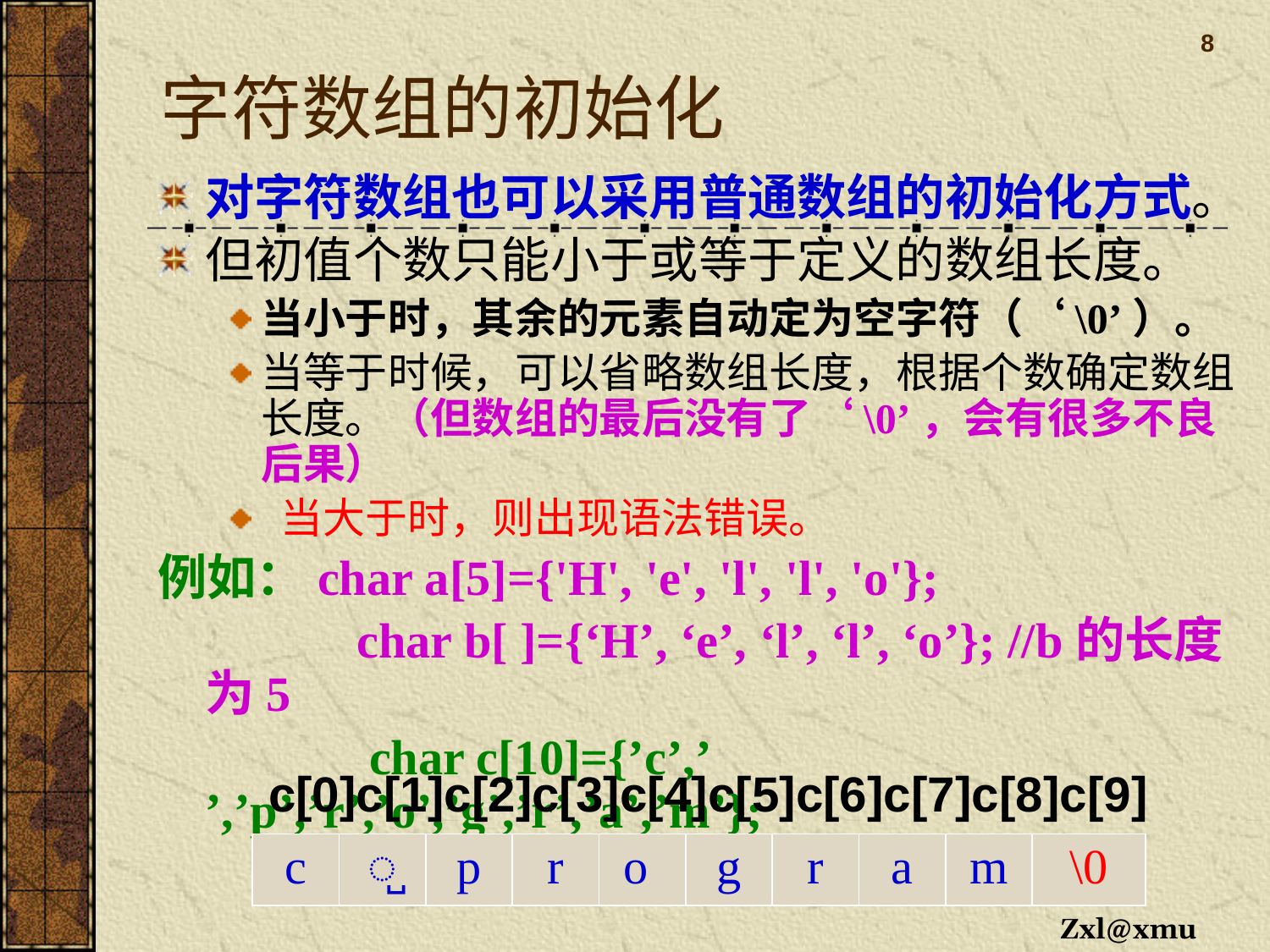

8
# 字符数组的初始化
对字符数组也可以采用普通数组的初始化方式。
但初值个数只能小于或等于定义的数组长度。
当小于时，其余的元素自动定为空字符（‘\0’）。
当等于时候，可以省略数组长度，根据个数确定数组长度。（但数组的最后没有了‘\0’，会有很多不良后果）
 当大于时，则出现语法错误。
例如：char a[5]={'H', 'e', 'l', 'l', 'o'};
		  char b[ ]={‘H’, ‘e’, ‘l’, ‘l’, ‘o’}; //b的长度为5
		   char c[10]={’c’,’ ’,’p’,’r’,’o’,’g’,’r’,’a’,’m’};

c[0]c[1]c[2]c[3]c[4]c[5]c[6]c[7]c[8]c[9]
| c | ̺ | p | r | o | g | r | a | m | \0 |
| --- | --- | --- | --- | --- | --- | --- | --- | --- | --- |